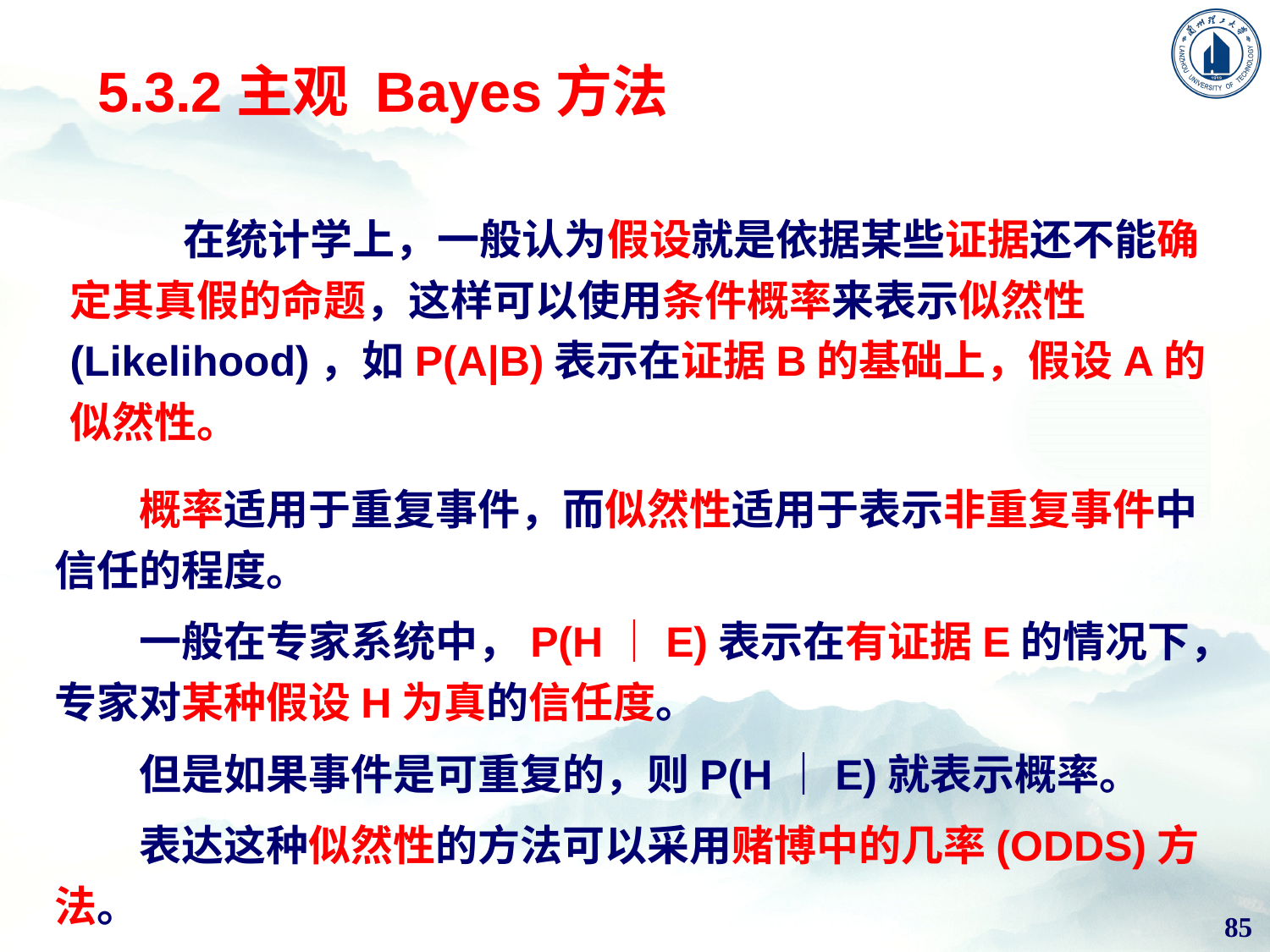

5.3.2主观 Bayes方法
  在统计学上，一般认为假设就是依据某些证据还不能确定其真假的命题，这样可以使用条件概率来表示似然性(Likelihood)，如P(A|B)表示在证据B的基础上，假设A的似然性。
概率适用于重复事件，而似然性适用于表示非重复事件中信任的程度。
一般在专家系统中，P(H｜E)表示在有证据E的情况下，专家对某种假设H为真的信任度。
但是如果事件是可重复的，则P(H｜E)就表示概率。
表达这种似然性的方法可以采用赌博中的几率(ODDS)方法。
85